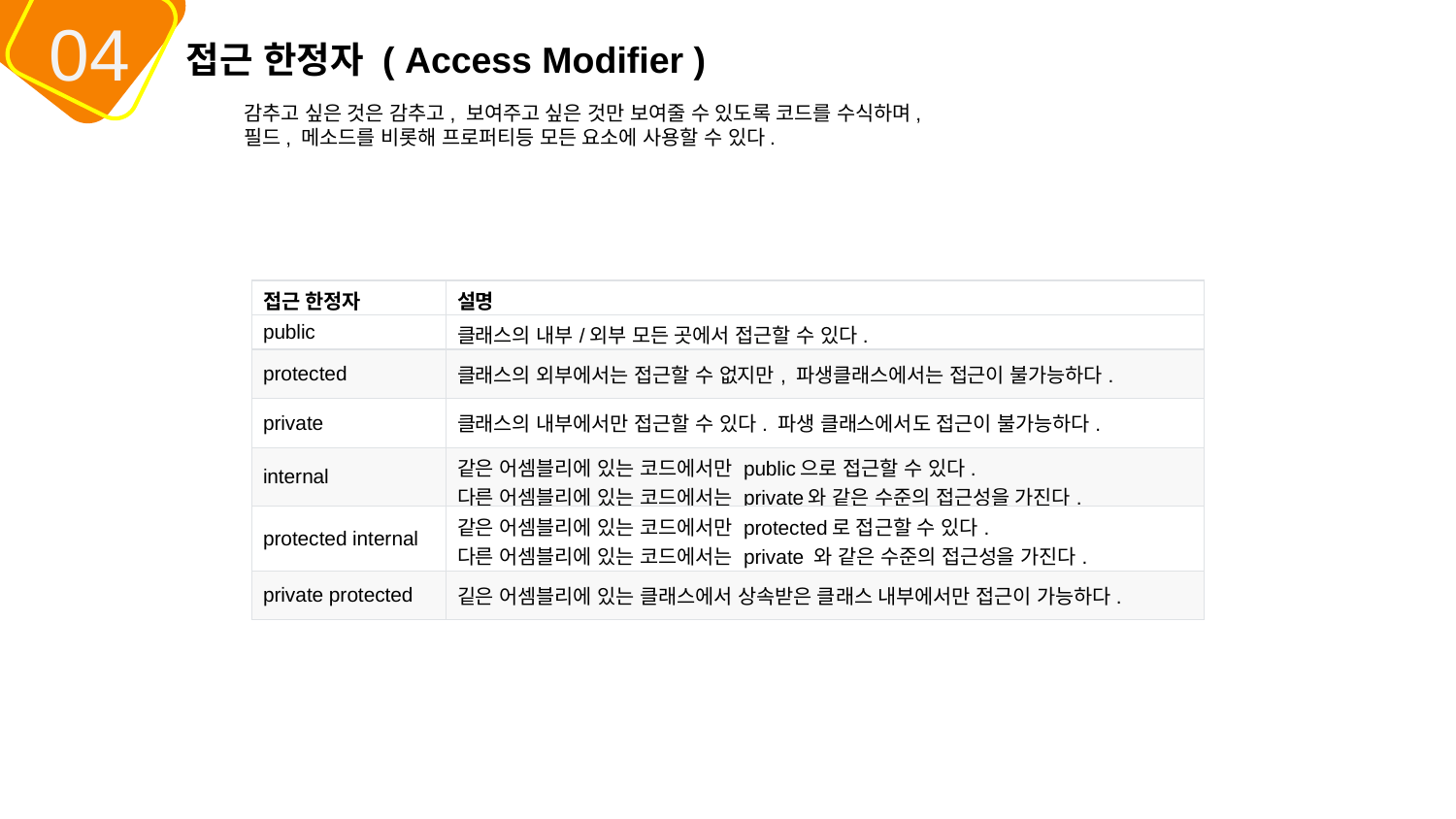

04
접근 한정자 ( Access Modifier )
감추고 싶은 것은 감추고, 보여주고 싶은 것만 보여줄 수 있도록 코드를 수식하며,
필드, 메소드를 비롯해 프로퍼티등 모든 요소에 사용할 수 있다.
| 접근 한정자 | 설명 |
| --- | --- |
| public | 클래스의 내부/외부 모든 곳에서 접근할 수 있다. |
| protected | 클래스의 외부에서는 접근할 수 없지만, 파생클래스에서는 접근이 불가능하다. |
| private | 클래스의 내부에서만 접근할 수 있다. 파생 클래스에서도 접근이 불가능하다. |
| internal | 같은 어셈블리에 있는 코드에서만 public으로 접근할 수 있다. 다른 어셈블리에 있는 코드에서는 private와 같은 수준의 접근성을 가진다. |
| protected internal | 같은 어셈블리에 있는 코드에서만 protected로 접근할 수 있다. 다른 어셈블리에 있는 코드에서는 private 와 같은 수준의 접근성을 가진다. |
| private protected | 깉은 어셈블리에 있는 클래스에서 상속받은 클래스 내부에서만 접근이 가능하다. |